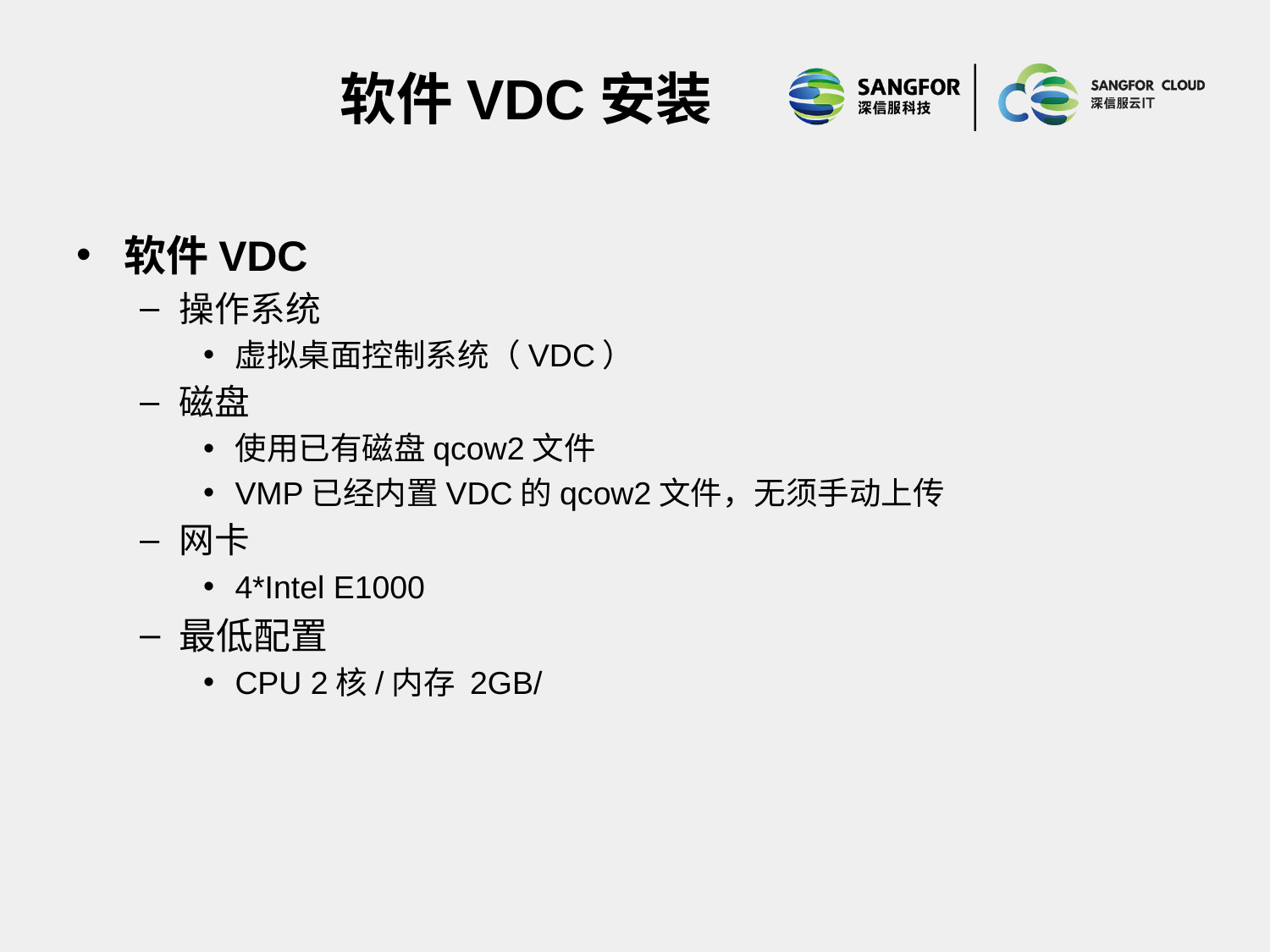

# 软件VDC安装
软件VDC
操作系统
虚拟桌面控制系统（VDC）
磁盘
使用已有磁盘qcow2文件
VMP已经内置VDC的qcow2文件，无须手动上传
网卡
4*Intel E1000
最低配置
CPU 2核/内存 2GB/